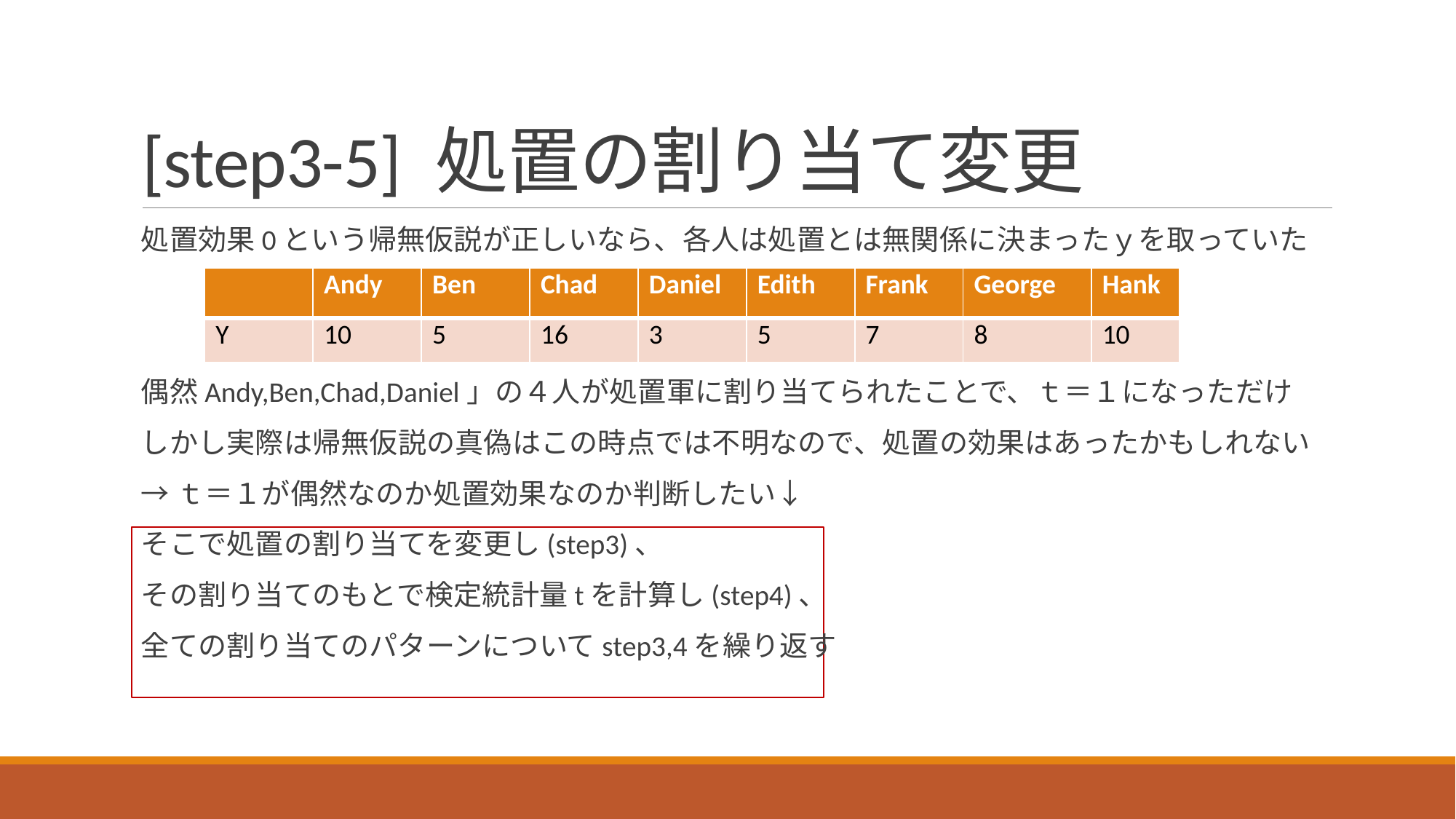

# [step3-5] 処置の割り当て変更
処置効果0という帰無仮説が正しいなら、各人は処置とは無関係に決まったｙを取っていた

偶然Andy,Ben,Chad,Daniel」の４人が処置軍に割り当てられたことで、ｔ＝１になっただけ
しかし実際は帰無仮説の真偽はこの時点では不明なので、処置の効果はあったかもしれない
→ｔ＝１が偶然なのか処置効果なのか判断したい↓
そこで処置の割り当てを変更し(step3)、
その割り当てのもとで検定統計量tを計算し(step4)、
全ての割り当てのパターンについてstep3,4を繰り返す

|  | Andy | Ben | Chad | Daniel | Edith | Frank | George | Hank |
| --- | --- | --- | --- | --- | --- | --- | --- | --- |
| Y | 10 | 5 | 16 | 3 | 5 | 7 | 8 | 10 |